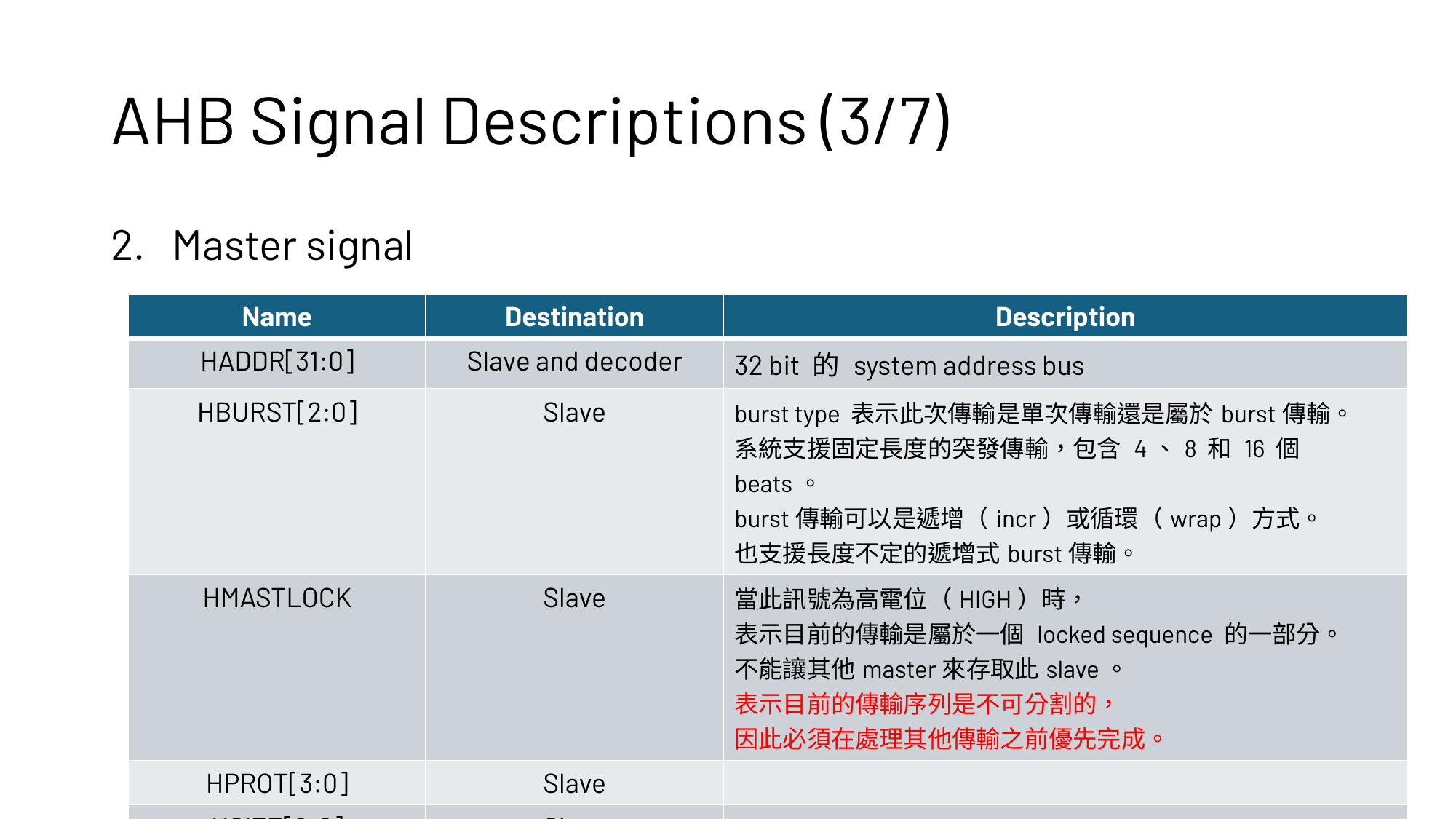

# AHB Signal Descriptions (3/7)
Master signal

| Name | Destination | Description |
| --- | --- | --- |
| HADDR[31:0] | Slave and decoder | 32 bit 的 system address bus |
| HBURST[2:0] | Slave | burst type 表示此次傳輸是單次傳輸還是屬於burst傳輸。 系統支援固定長度的突發傳輸，包含 4、8 和 16 個 beats。 burst傳輸可以是遞增（incr）或循環（wrap）方式。 也支援長度不定的遞增式burst傳輸。 |
| HMASTLOCK | Slave | 當此訊號為高電位（HIGH）時， 表示目前的傳輸是屬於一個 locked sequence 的一部分。 不能讓其他master來存取此slave。 表示目前的傳輸序列是不可分割的， 因此必須在處理其他傳輸之前優先完成。 |
| HPROT[3:0] | Slave |  |
| HSIZE[2:0] | Slave |  |